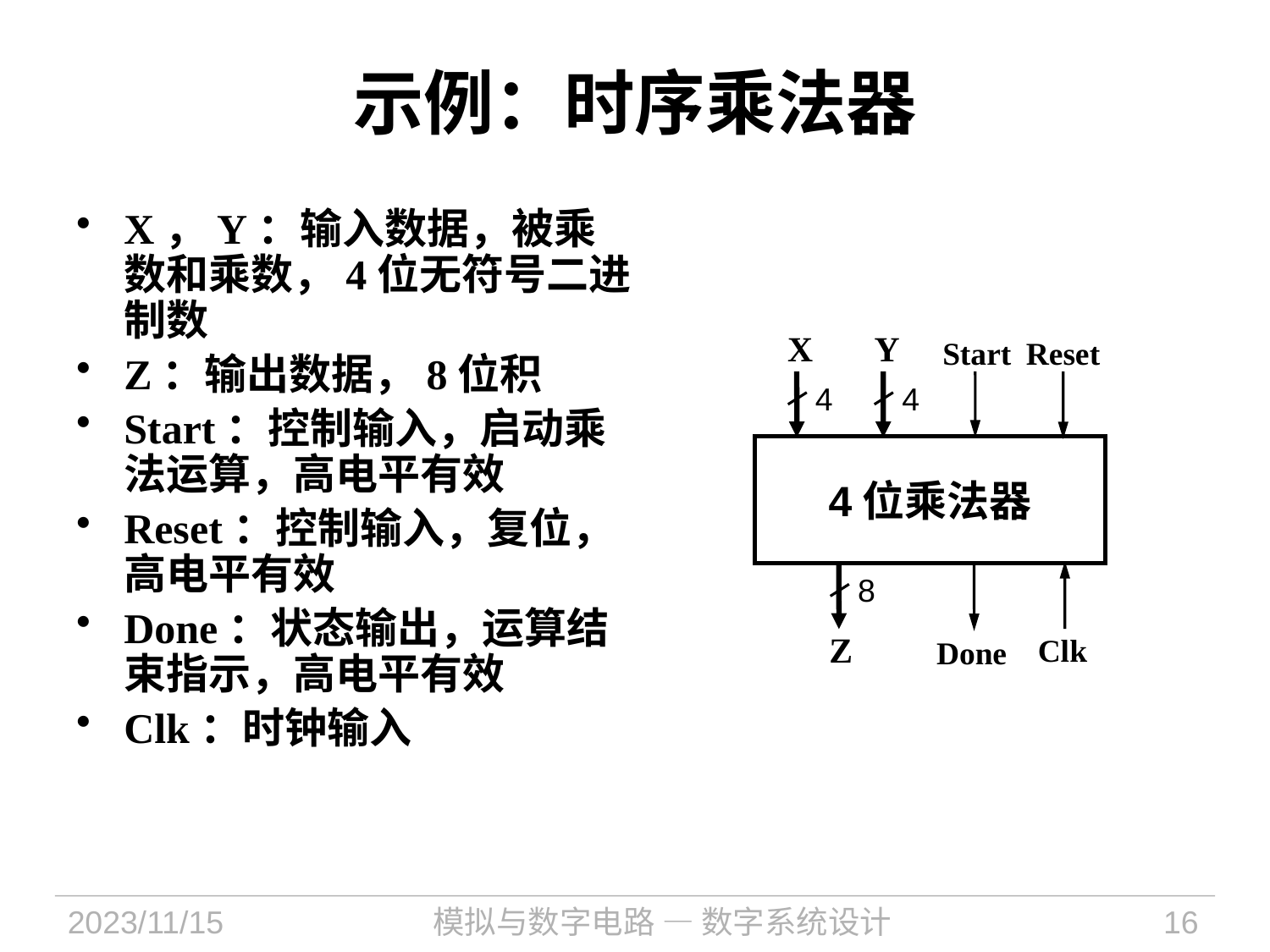

# 示例：时序乘法器
X，Y：输入数据，被乘数和乘数，4位无符号二进制数
Z：输出数据，8位积
Start：控制输入，启动乘法运算，高电平有效
Reset：控制输入，复位，高电平有效
Done：状态输出，运算结束指示，高电平有效
Clk：时钟输入
Start
Reset
X
Y

4
4

4位乘法器

8

Clk
Done
Z
2023/11/15
模拟与数字电路 — 数字系统设计
16